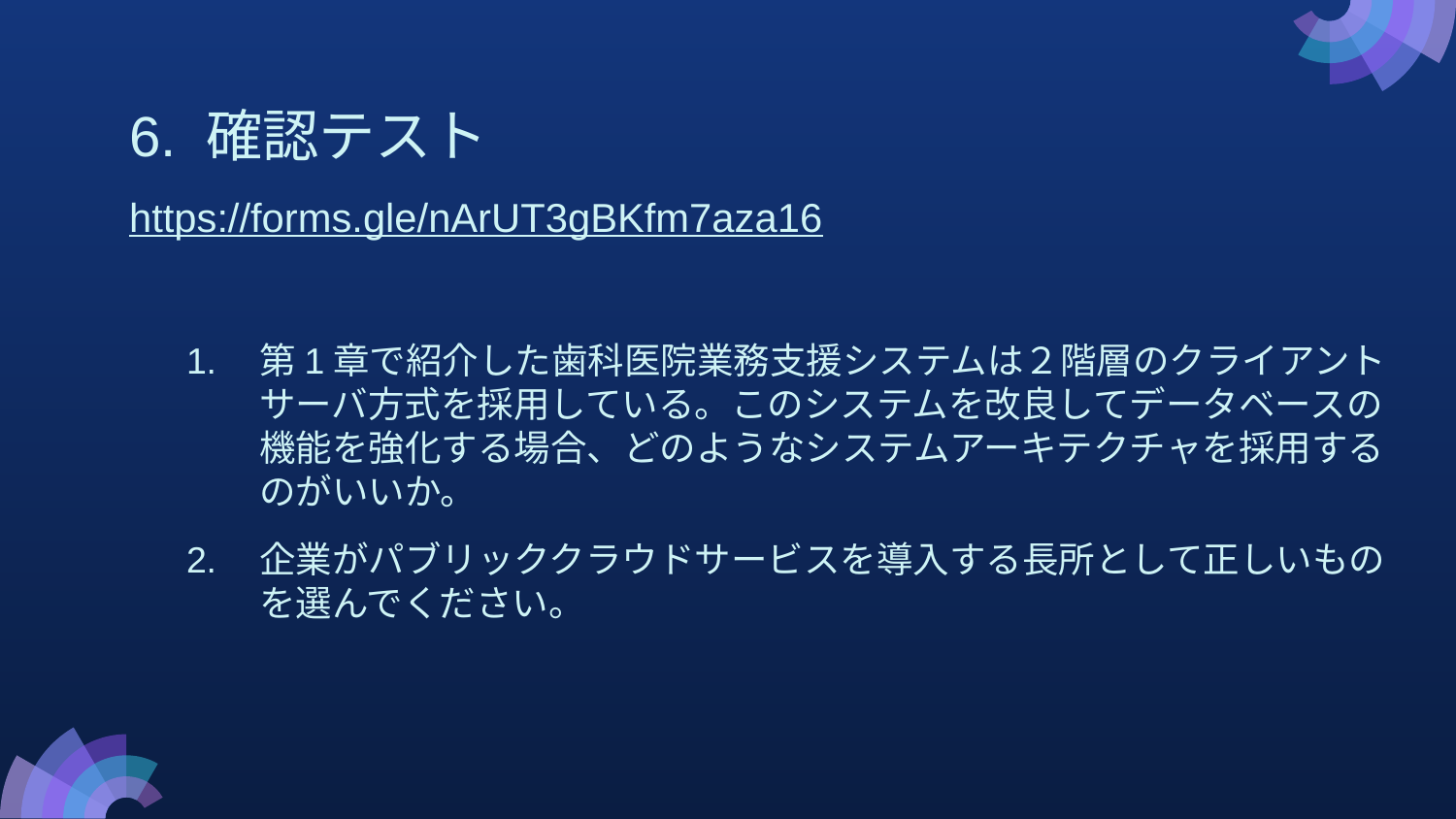

# 6. 確認テスト
https://forms.gle/nArUT3gBKfm7aza16

第1章で紹介した歯科医院業務支援システムは２階層のクライアントサーバ方式を採用している。このシステムを改良してデータベースの機能を強化する場合、どのようなシステムアーキテクチャを採用するのがいいか。
企業がパブリッククラウドサービスを導入する長所として正しいものを選んでください。